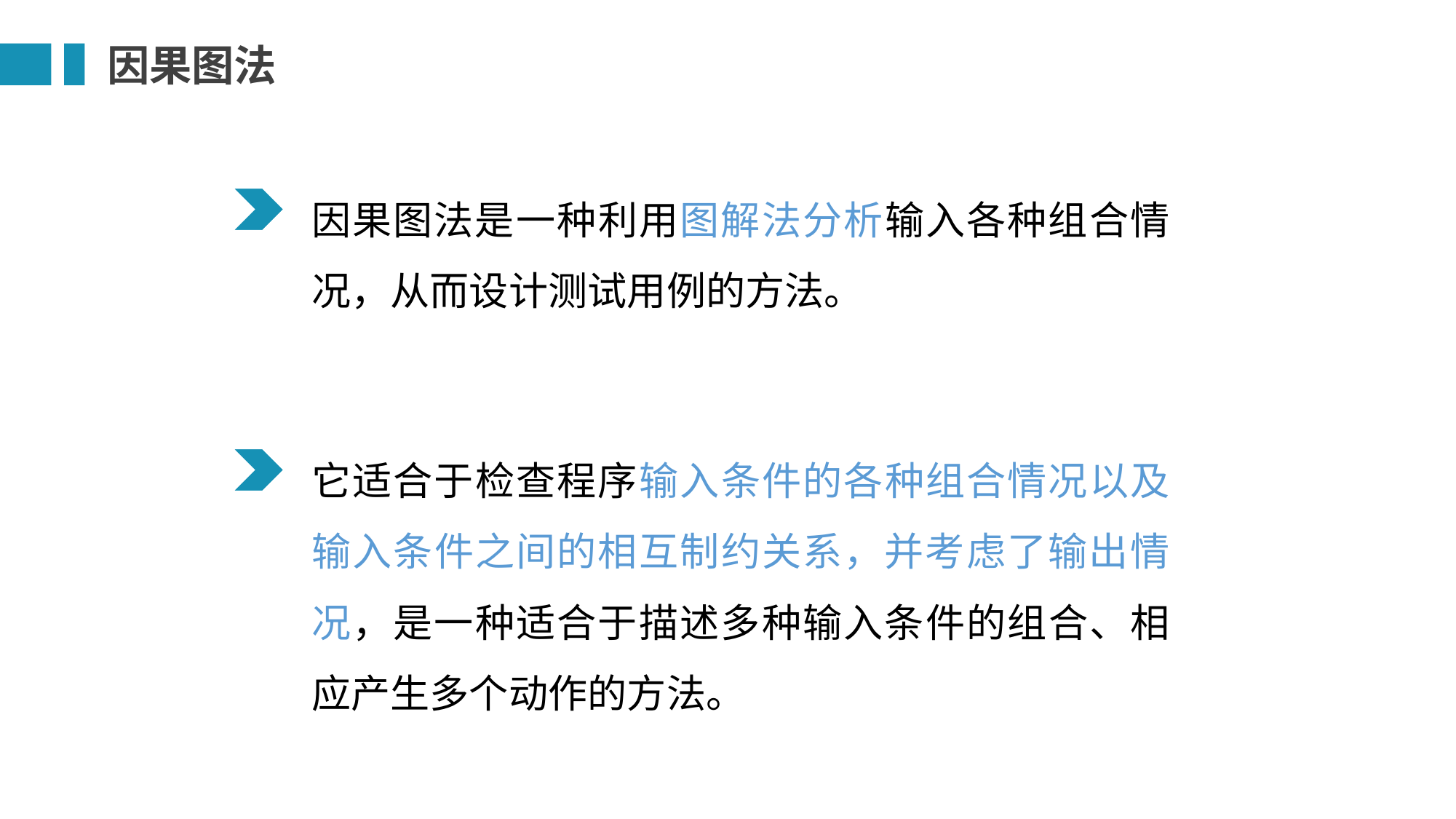

因果图法

因果图法是一种利用图解法分析输入各种组合情况，从而设计测试用例的方法。

它适合于检查程序输入条件的各种组合情况以及输入条件之间的相互制约关系，并考虑了输出情况，是一种适合于描述多种输入条件的组合、相应产生多个动作的方法。

65